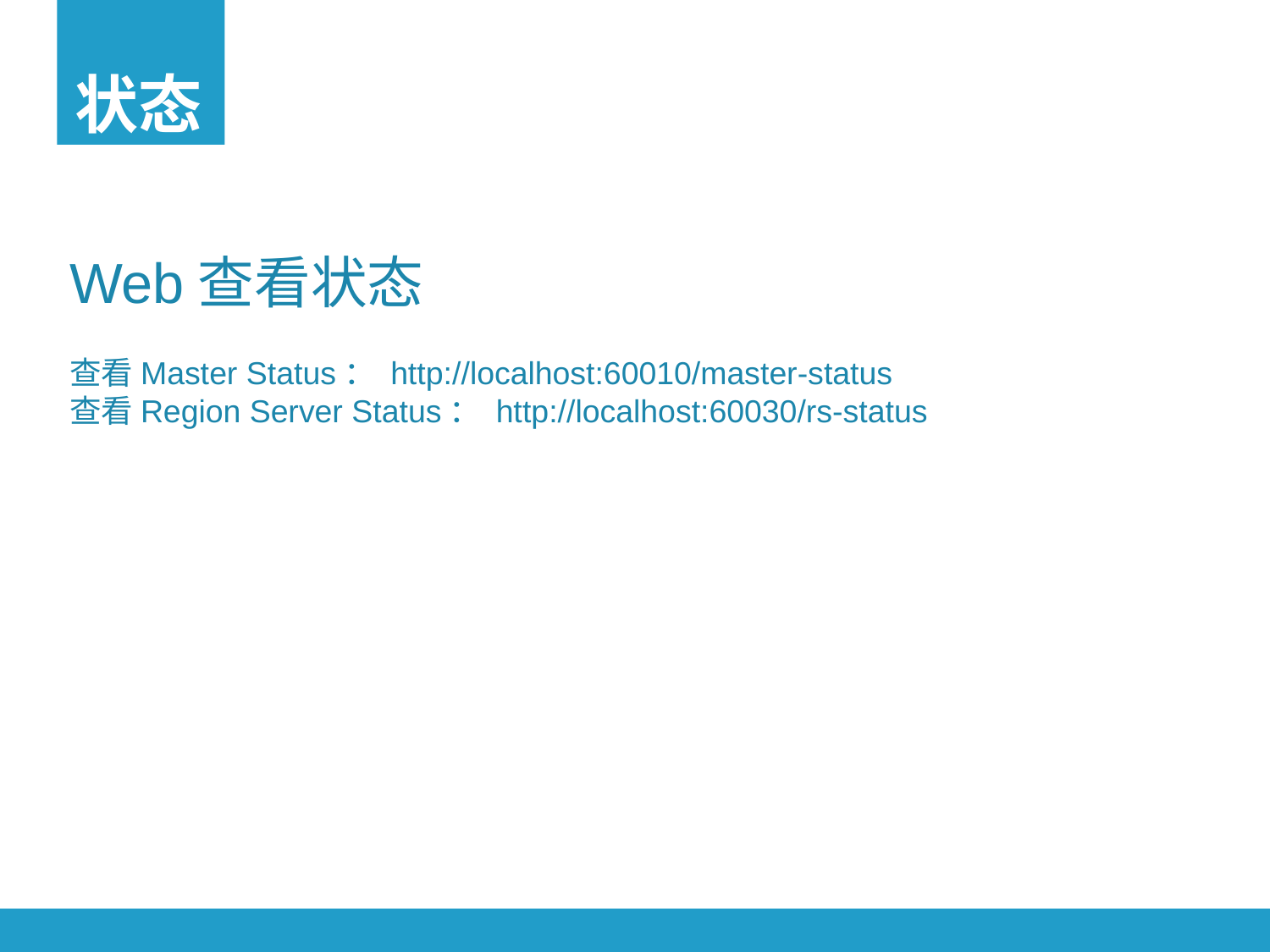

状态
Web查看状态

查看Master Status： http://localhost:60010/master-status
查看Region Server Status： http://localhost:60030/rs-status